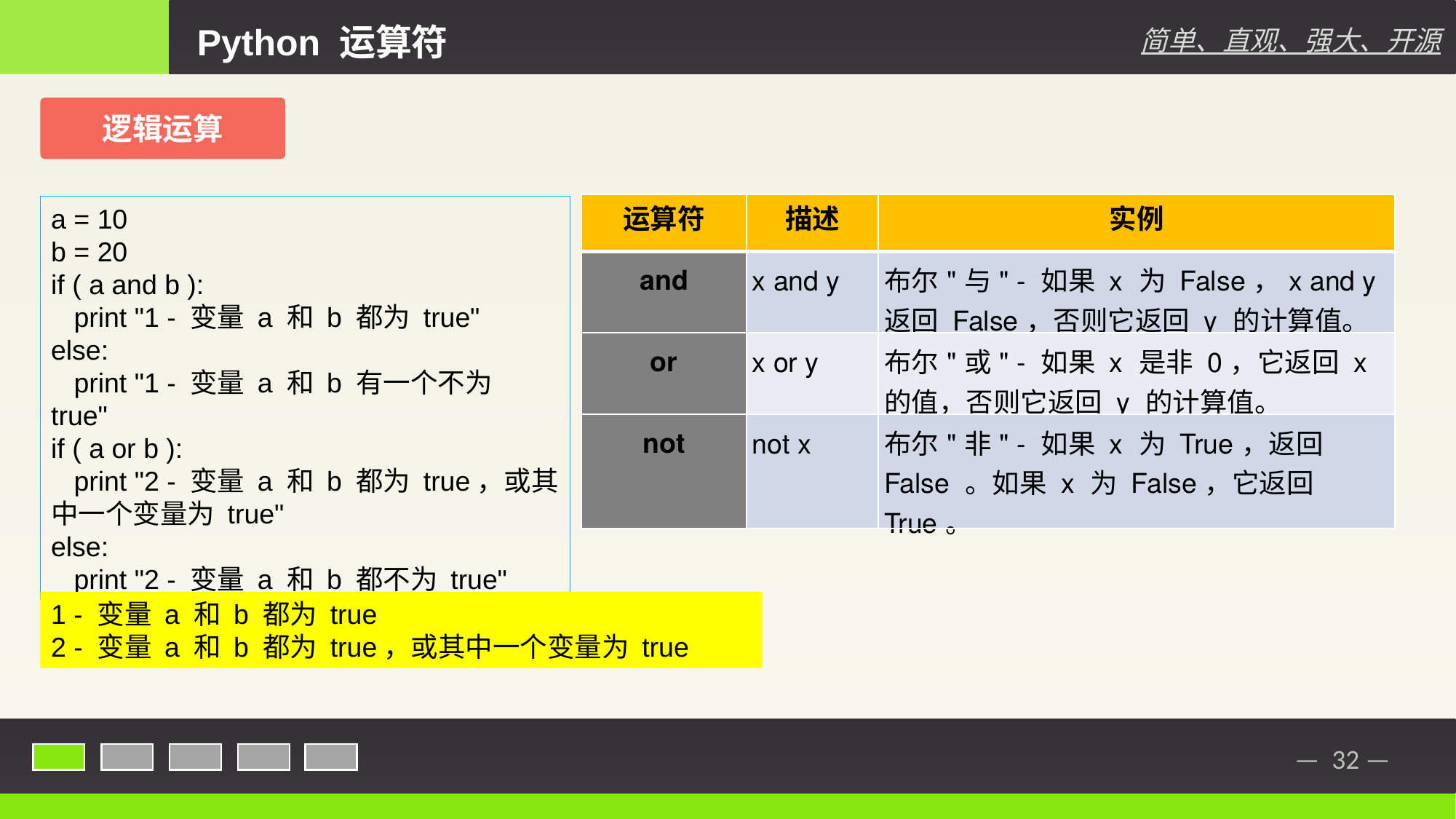

Python 运算符
简单、直观、强大、开源
逻辑运算
| 运算符 | 描述 | 实例 |
| --- | --- | --- |
| and | x and y | 布尔"与" - 如果 x 为 False，x and y 返回 False，否则它返回 y 的计算值。 |
| or | x or y | 布尔"或" - 如果 x 是非 0，它返回 x 的值，否则它返回 y 的计算值。 |
| not | not x | 布尔"非" - 如果 x 为 True，返回 False 。如果 x 为 False，它返回 True。 |
a = 10
b = 20
if ( a and b ):
   print "1 - 变量 a 和 b 都为 true"
else:
   print "1 - 变量 a 和 b 有一个不为 true"
if ( a or b ):
   print "2 - 变量 a 和 b 都为 true，或其中一个变量为 true"
else:
   print "2 - 变量 a 和 b 都不为 true"
1 - 变量 a 和 b 都为 true
2 - 变量 a 和 b 都为 true，或其中一个变量为 true